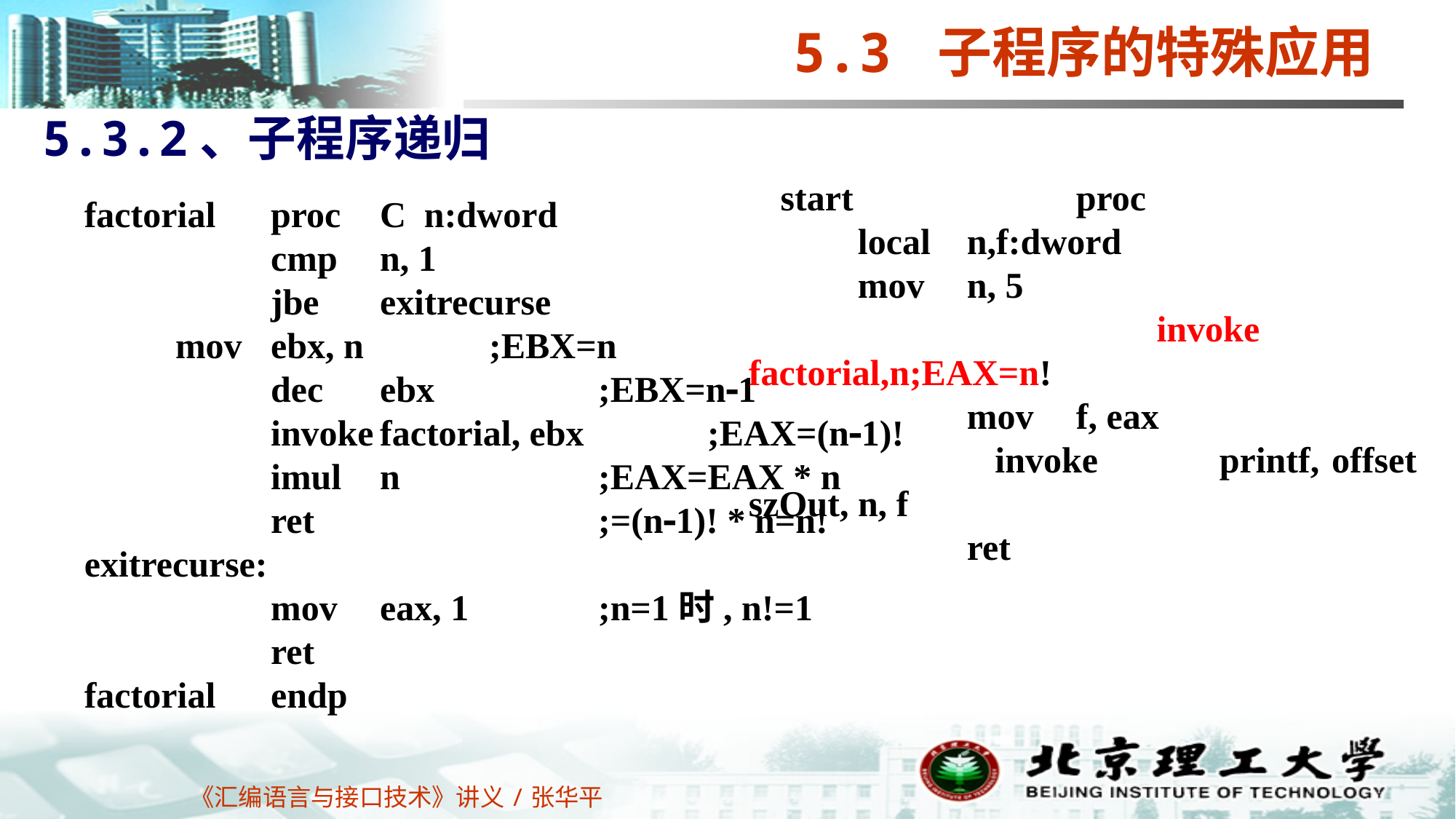

5.3 子程序的特殊应用
5.3.2、子程序递归
start  		proc
        	local  	n,f:dword
        	mov  	n, 5
         	invoke  	factorial,n;EAX=n!
         	mov  	f, eax
         	invoke  	printf, offset szOut, n, f
          	ret
factorial   	proc 	C  n:dword
          	cmp   	n, 1
          	jbe   	exitrecurse
          mov  	ebx, n           	;EBX=n
          	dec   	ebx            	;EBX=n−1
          	invoke	factorial, ebx    	;EAX=(n−1)!
          	imul   	n              	;EAX=EAX * n
          	ret                     	;=(n−1)! * n=n!
exitrecurse:
          	mov  	eax, 1             	;n=1时, n!=1
           	ret
factorial   	endp